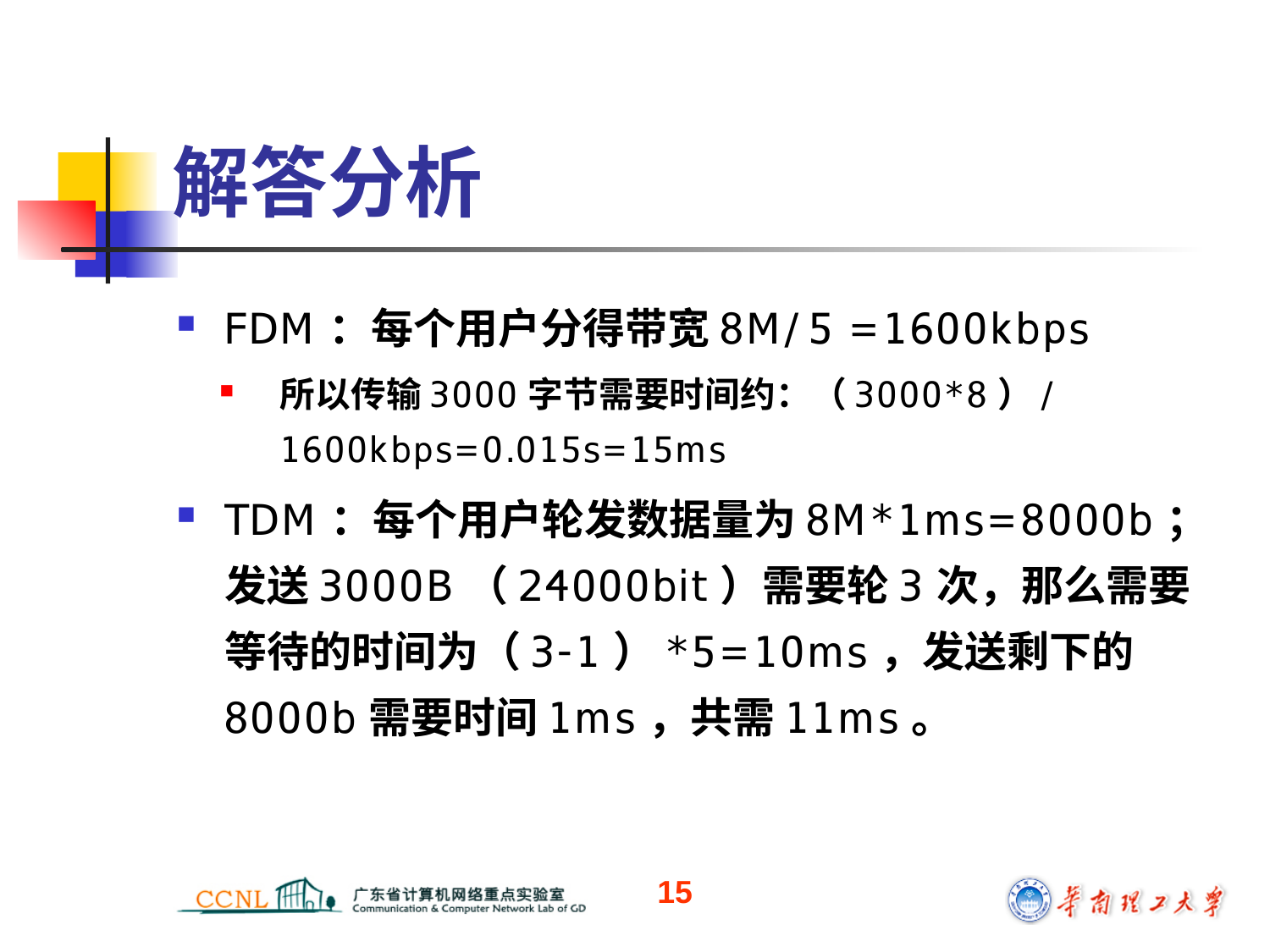

# 解答分析
FDM：每个用户分得带宽8M/5 =1600kbps
所以传输3000字节需要时间约：（3000*8）/1600kbps=0.015s=15ms
TDM：每个用户轮发数据量为8M*1ms=8000b；发送3000B（24000bit）需要轮3次，那么需要等待的时间为（3-1）*5=10ms，发送剩下的8000b需要时间1ms，共需11ms。